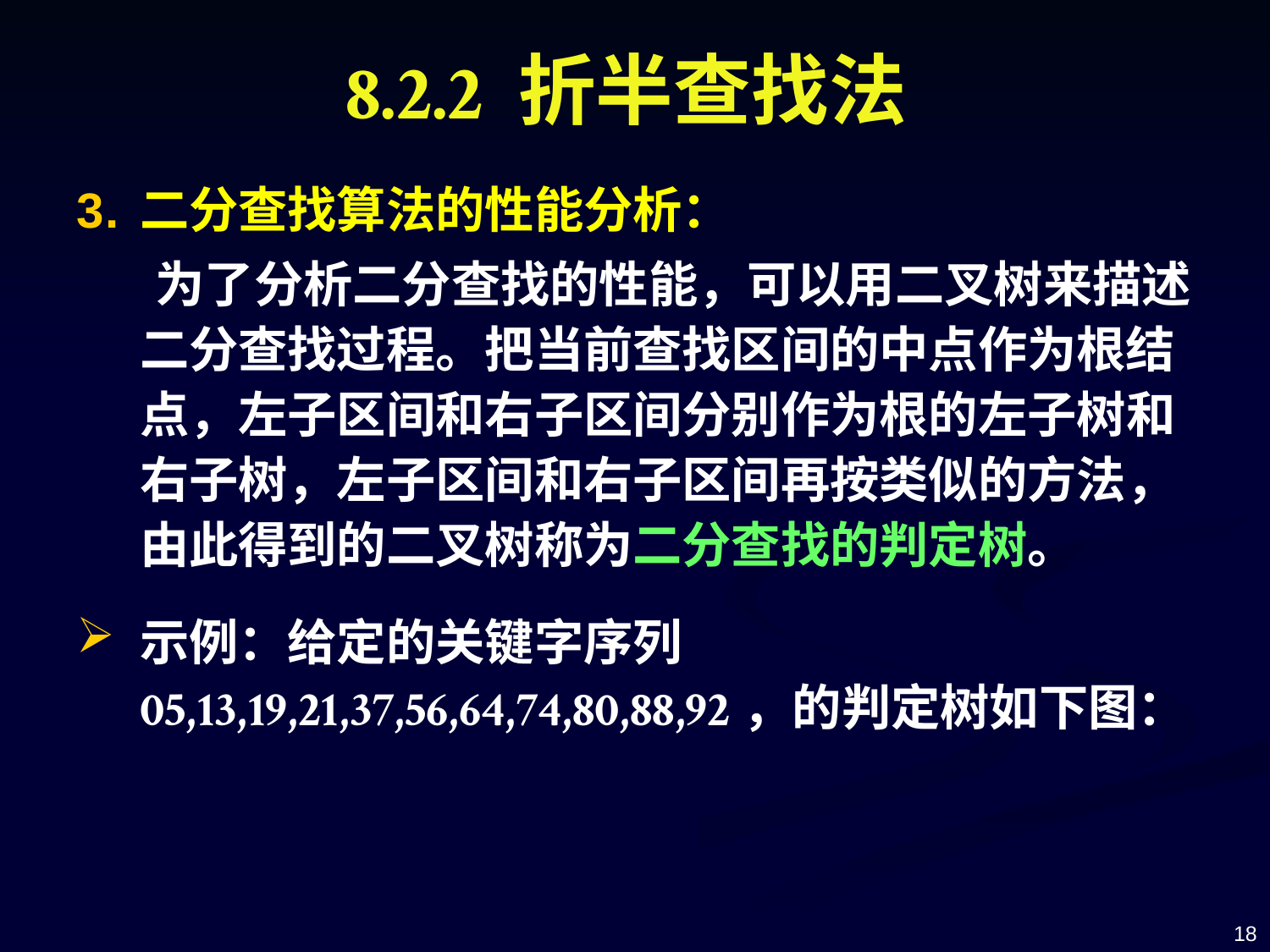

# 8.2.2 折半查找法
二分查找算法的性能分析：
      为了分析二分查找的性能，可以用二叉树来描述二分查找过程。把当前查找区间的中点作为根结点，左子区间和右子区间分别作为根的左子树和右子树，左子区间和右子区间再按类似的方法，由此得到的二叉树称为二分查找的判定树。
示例：给定的关键字序列05,13,19,21,37,56,64,74,80,88,92，的判定树如下图：
18